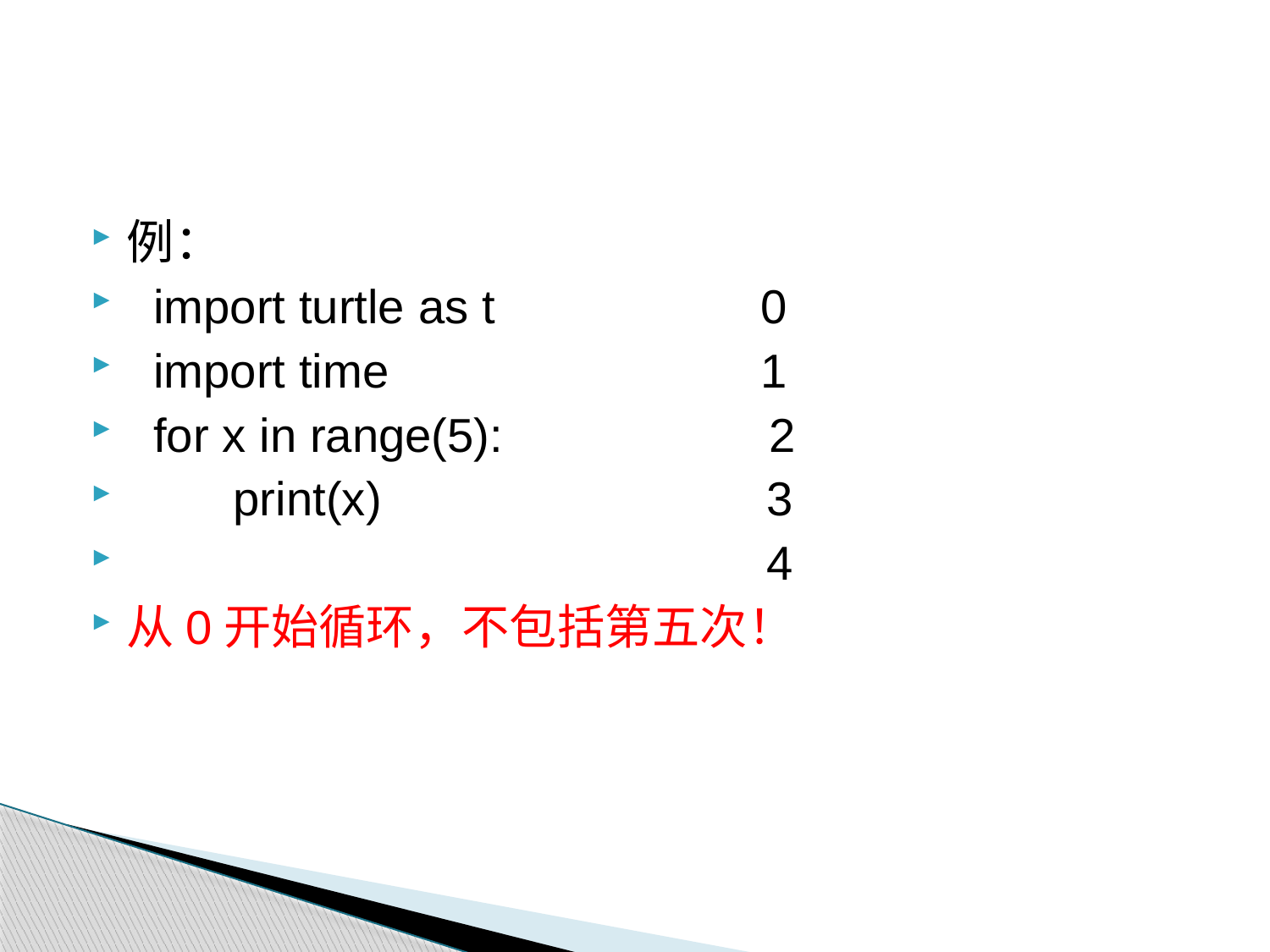

#
例：
  import turtle as t                    0
  import time                            1
  for x in range(5):                    2
        print(x)                             3
                                                4
从0开始循环，不包括第五次！